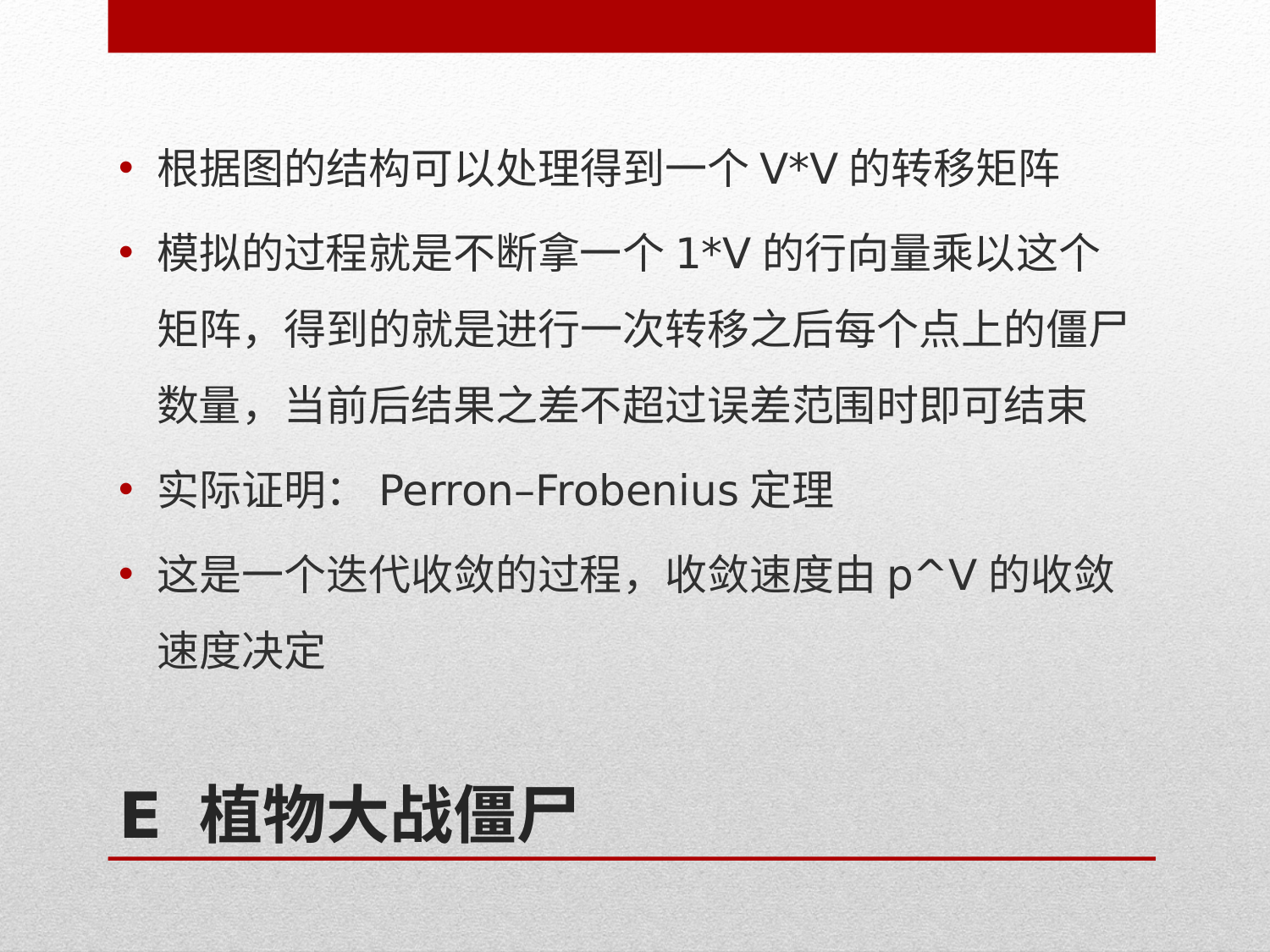

根据图的结构可以处理得到一个V*V的转移矩阵
模拟的过程就是不断拿一个1*V的行向量乘以这个矩阵，得到的就是进行一次转移之后每个点上的僵尸数量，当前后结果之差不超过误差范围时即可结束
实际证明：Perron–Frobenius定理
这是一个迭代收敛的过程，收敛速度由p^V的收敛速度决定
# E 植物大战僵尸